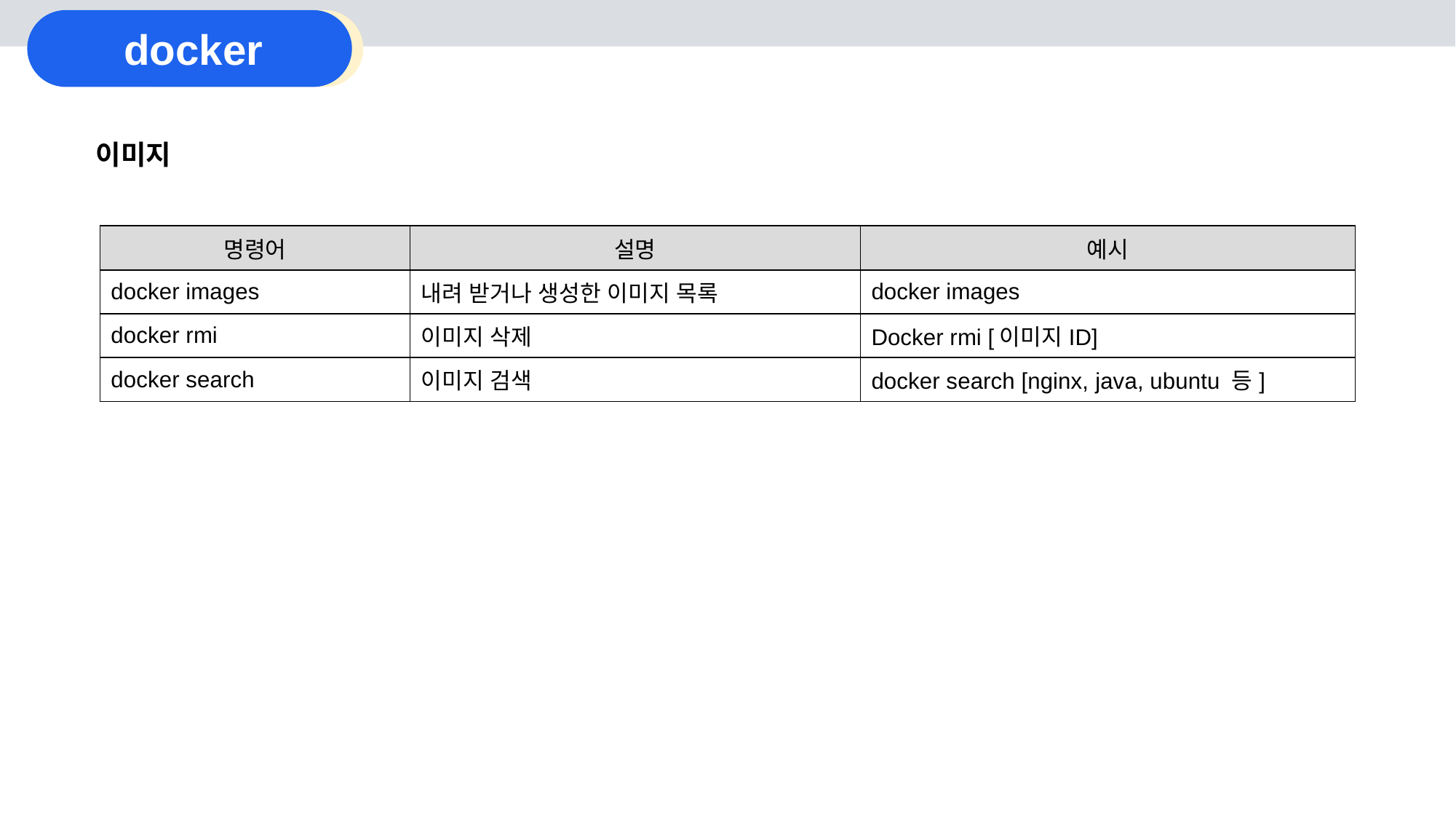

docker
이미지
| 명령어 | 설명 | 예시 |
| --- | --- | --- |
| docker images | 내려 받거나 생성한 이미지 목록 | docker images |
| docker rmi | 이미지 삭제 | Docker rmi [이미지ID] |
| docker search | 이미지 검색 | docker search [nginx, java, ubuntu 등] |